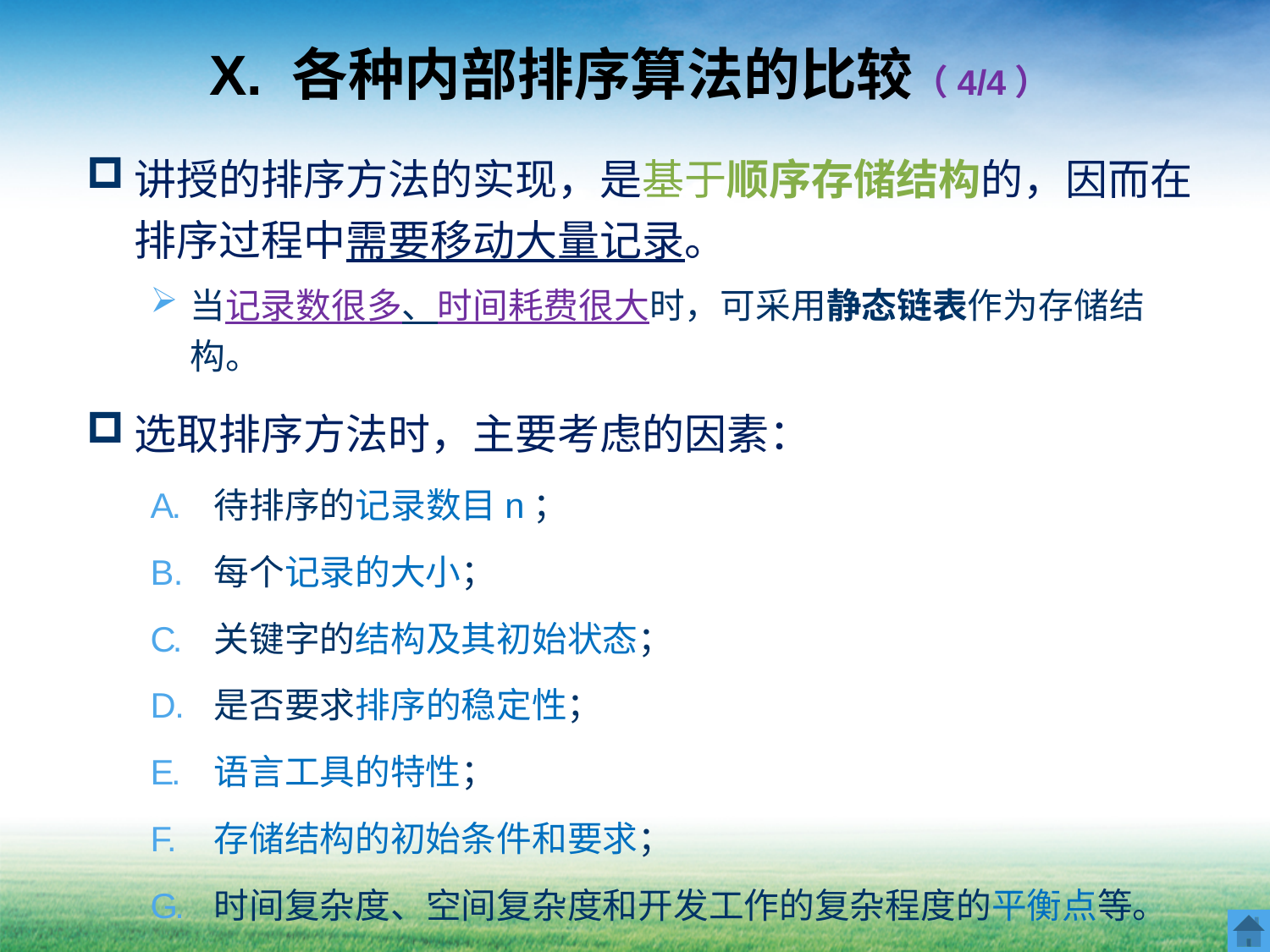

# X. 各种内部排序算法的比较（4/4）
讲授的排序方法的实现，是基于顺序存储结构的，因而在排序过程中需要移动大量记录。
当记录数很多、时间耗费很大时，可采用静态链表作为存储结构。
选取排序方法时，主要考虑的因素：
待排序的记录数目n；
每个记录的大小；
关键字的结构及其初始状态；
是否要求排序的稳定性；
语言工具的特性；
存储结构的初始条件和要求；
时间复杂度、空间复杂度和开发工作的复杂程度的平衡点等。